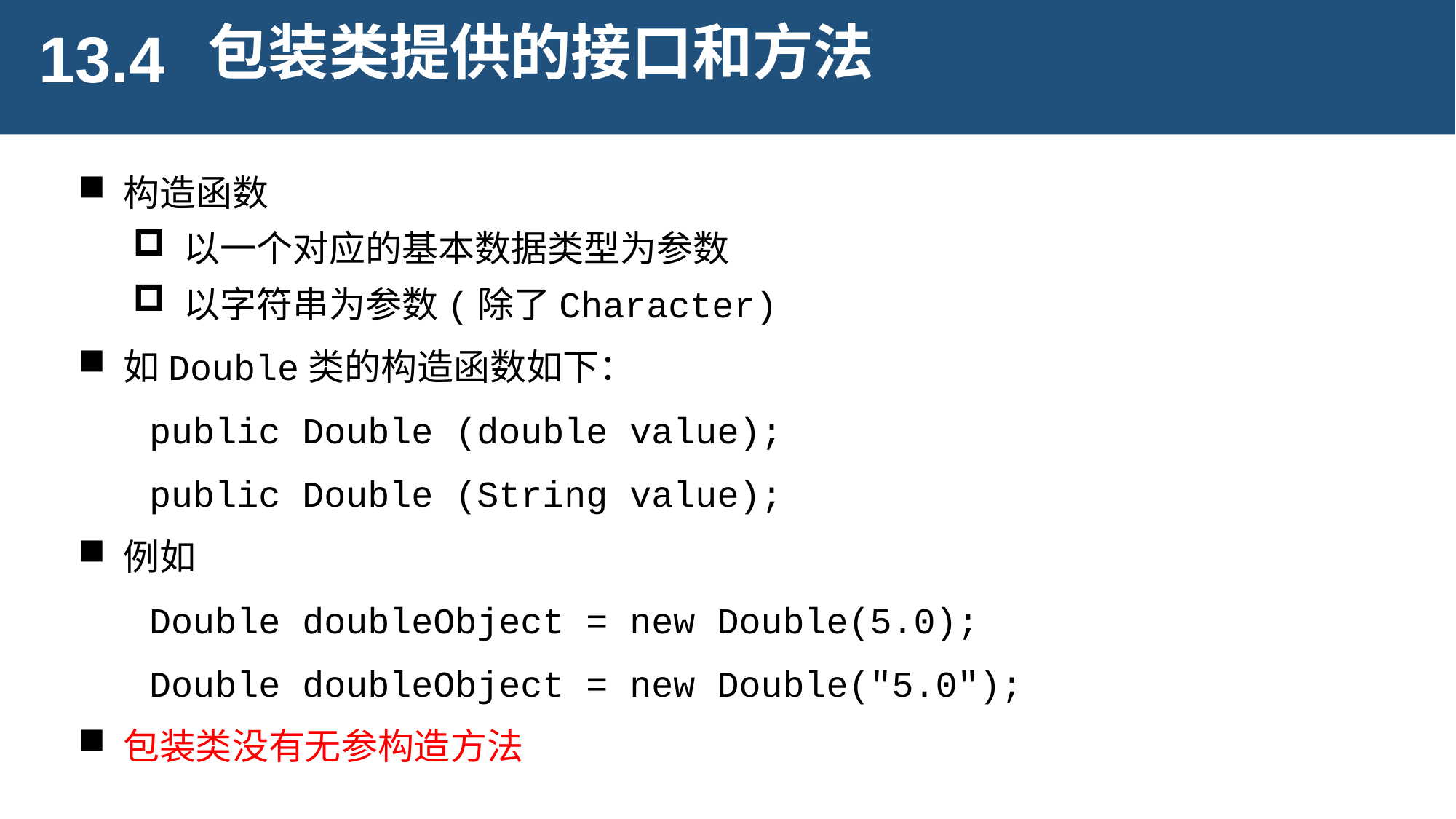

包装类提供的接口和方法
13.4
 构造函数
 以一个对应的基本数据类型为参数
 以字符串为参数(除了Character)
 如Double类的构造函数如下：
	  public Double (double value);
	  public Double (String value);
 例如
	  Double doubleObject = new Double(5.0);
	  Double doubleObject = new Double("5.0");
 包装类没有无参构造方法